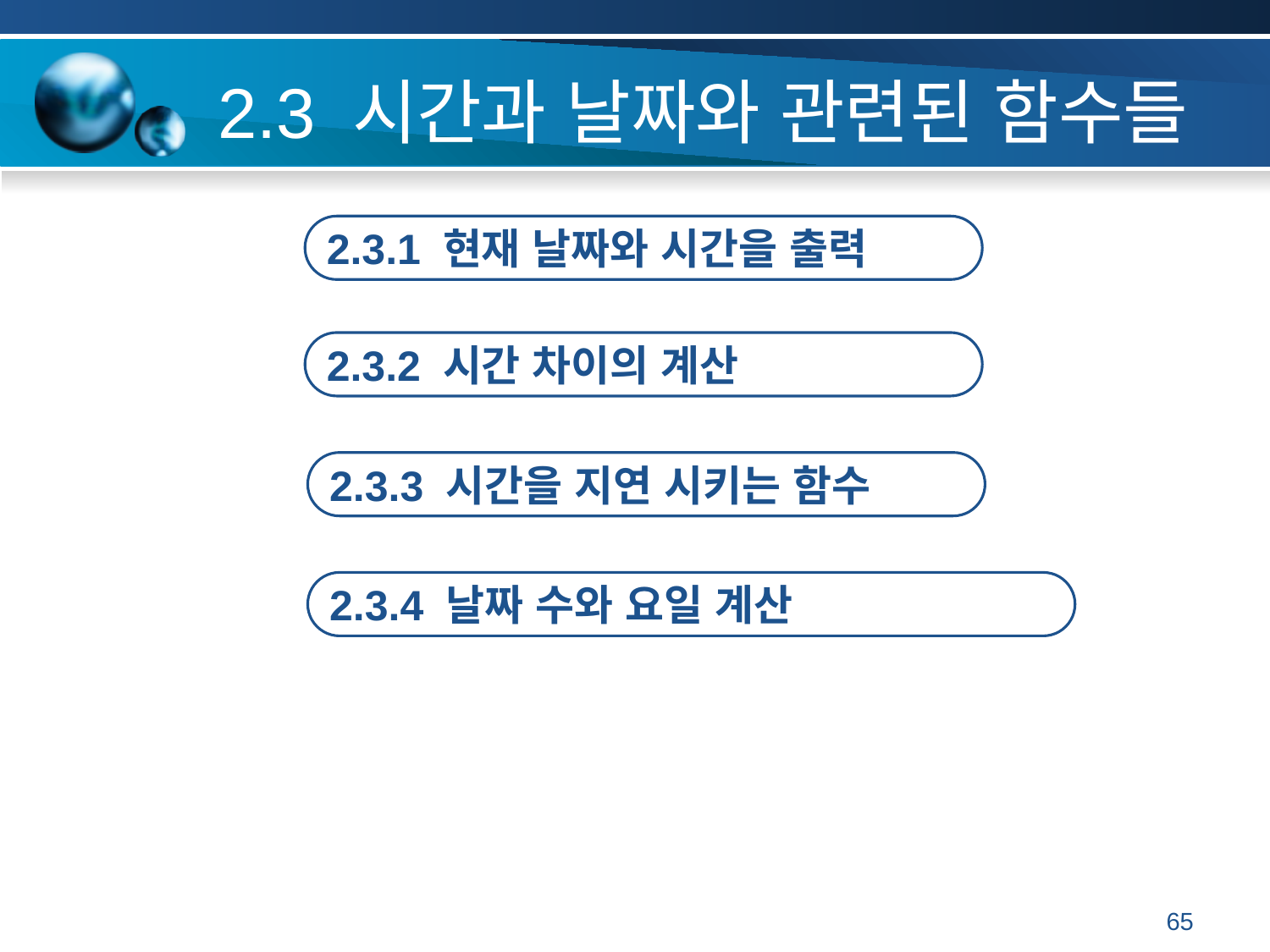

# 2.3 시간과 날짜와 관련된 함수들
2.3.1 현재 날짜와 시간을 출력
2.3.2 시간 차이의 계산
2.3.3 시간을 지연 시키는 함수
2.3.4 날짜 수와 요일 계산
TEXT
65